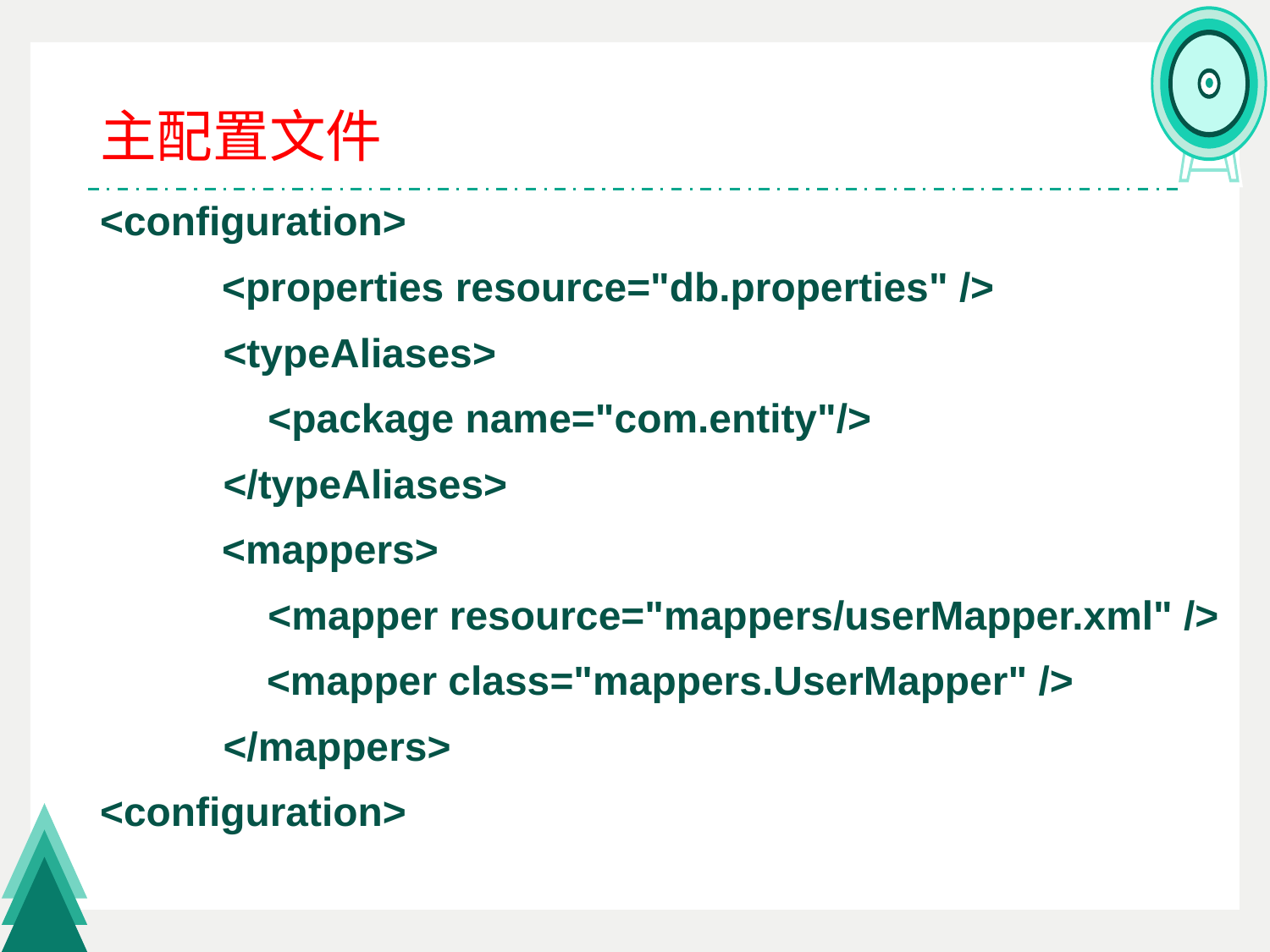

# 主配置文件
<configuration>
	<properties resource="db.properties" />
    <typeAliases>
        <package name="com.entity"/>
    </typeAliases>
	<mappers>
        <mapper resource="mappers/userMapper.xml" />
	    <mapper class="mappers.UserMapper" />
    </mappers>
<configuration>